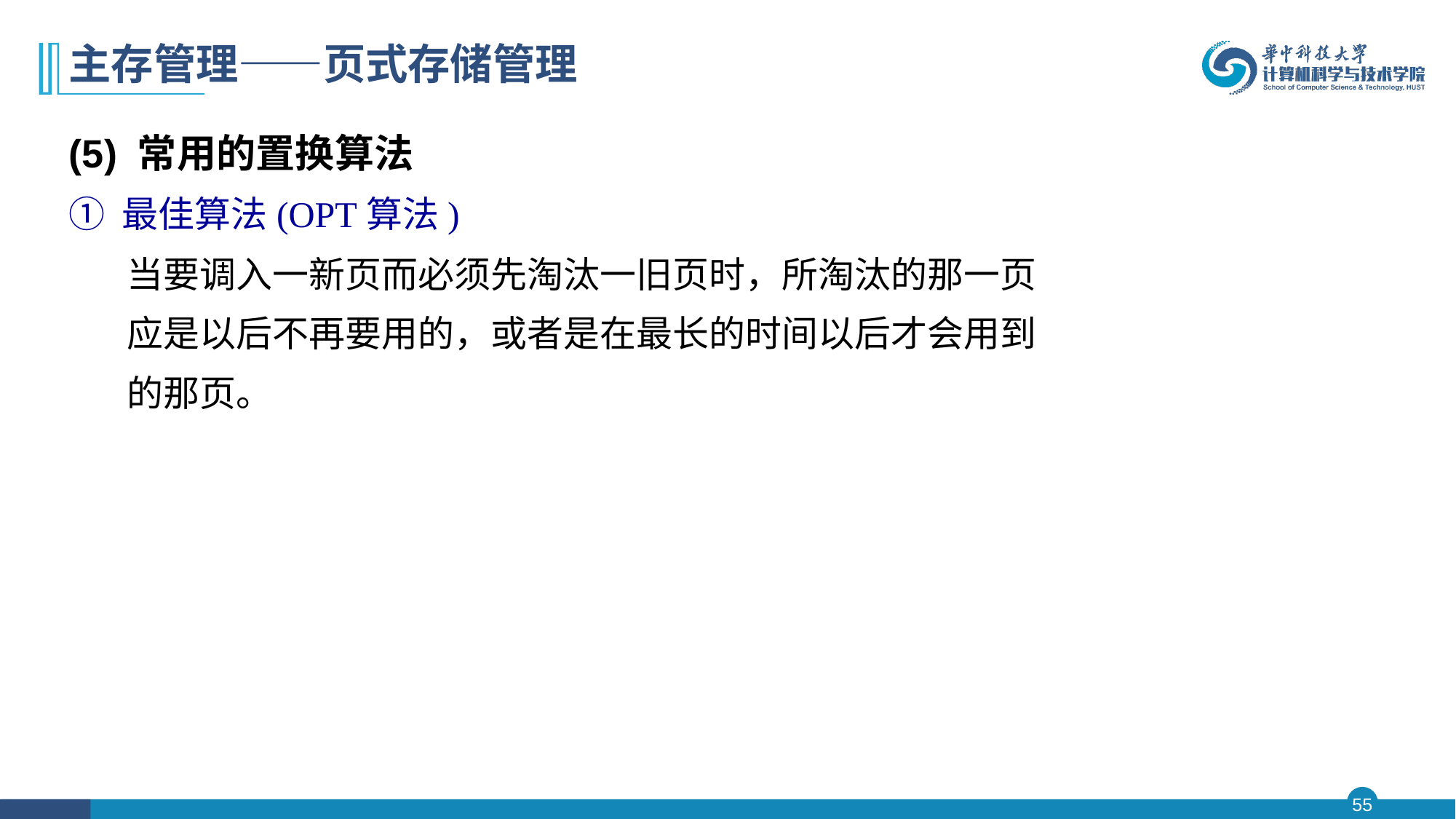

# 主存管理——页式存储管理
(5) 常用的置换算法
① 最佳算法(OPT算法)
      当要调入一新页而必须先淘汰一旧页时，所淘汰的那一页
      应是以后不再要用的，或者是在最长的时间以后才会用到
      的那页。